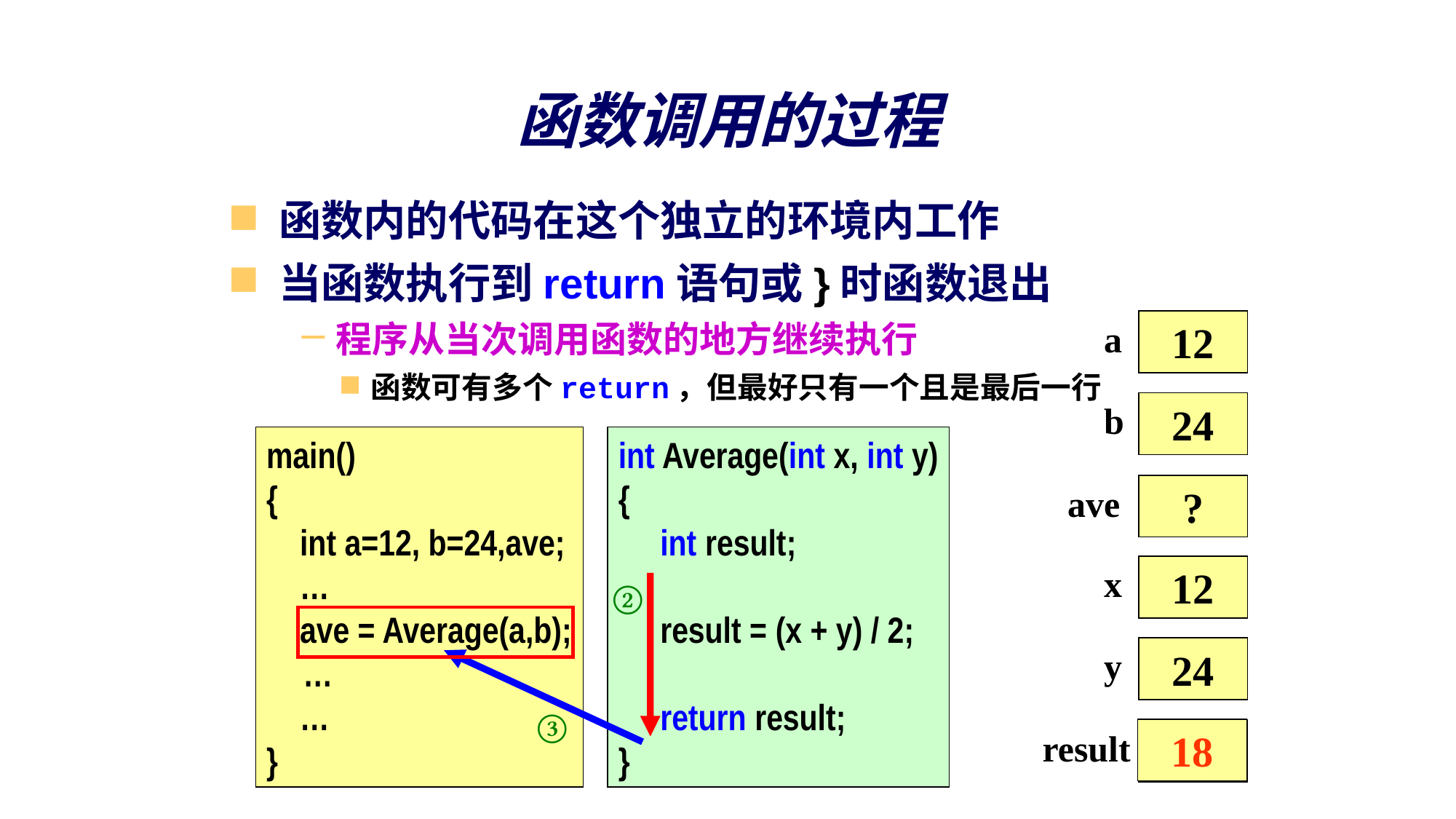

函数调用的过程
函数内的代码在这个独立的环境内工作
当函数执行到return语句或}时函数退出
程序从当次调用函数的地方继续执行
函数可有多个return，但最好只有一个且是最后一行

       a
12
       b
24
ave
?
main()
{
    int a=12, b=24,ave;
    …
    ave = Average(a,b);
    …
    …
}
int Average(int x, int y)
{
     int result;

     result = (x + y) / 2;

     return result;
}
       x
?
       y
?
result
?
12
②

24

③
18